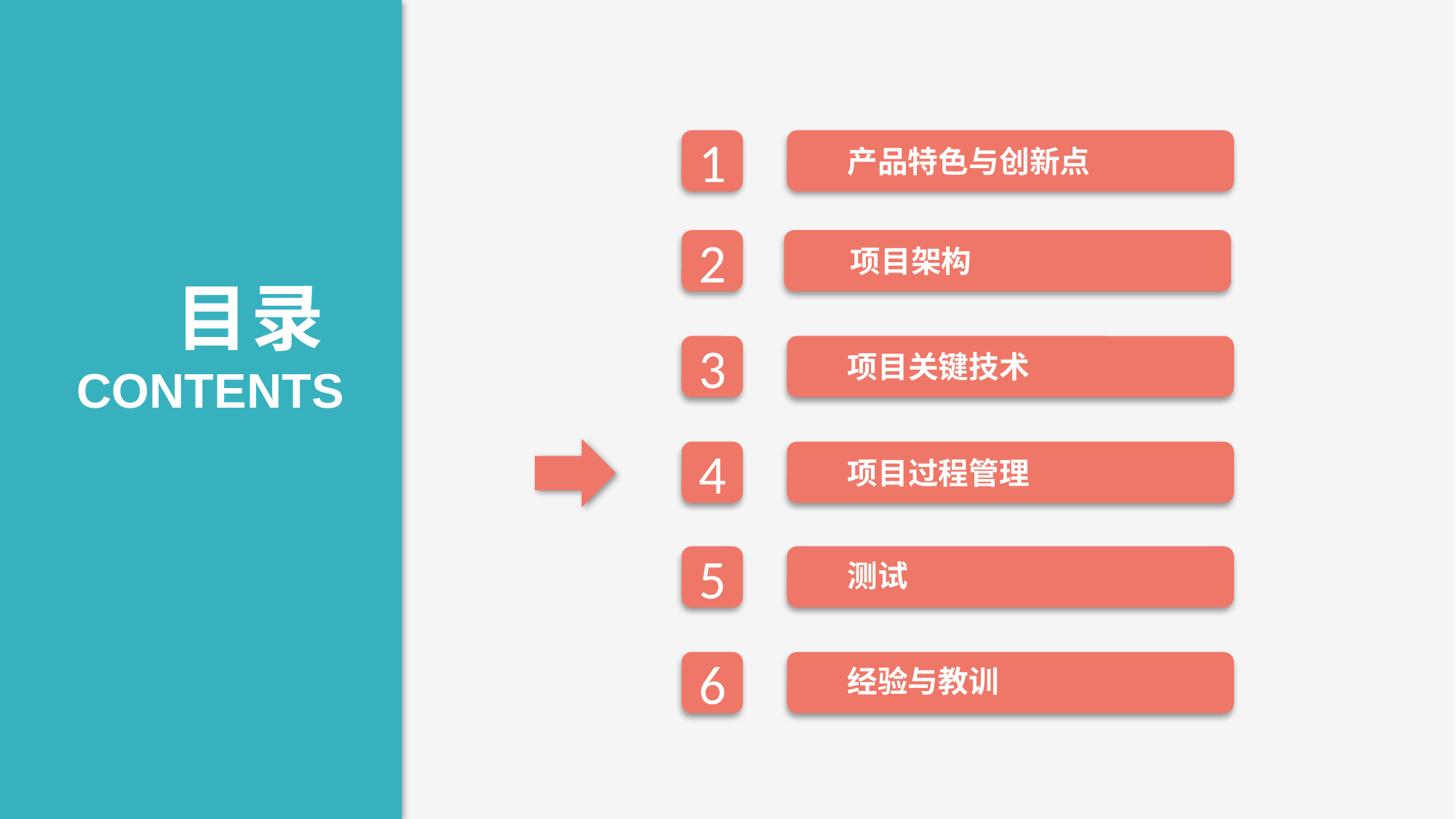

1

产品特色与创新点
2

项目架构
目录
CONTENTS
3

项目关键技术

4

项目过程管理
5

测试
6

经验与教训